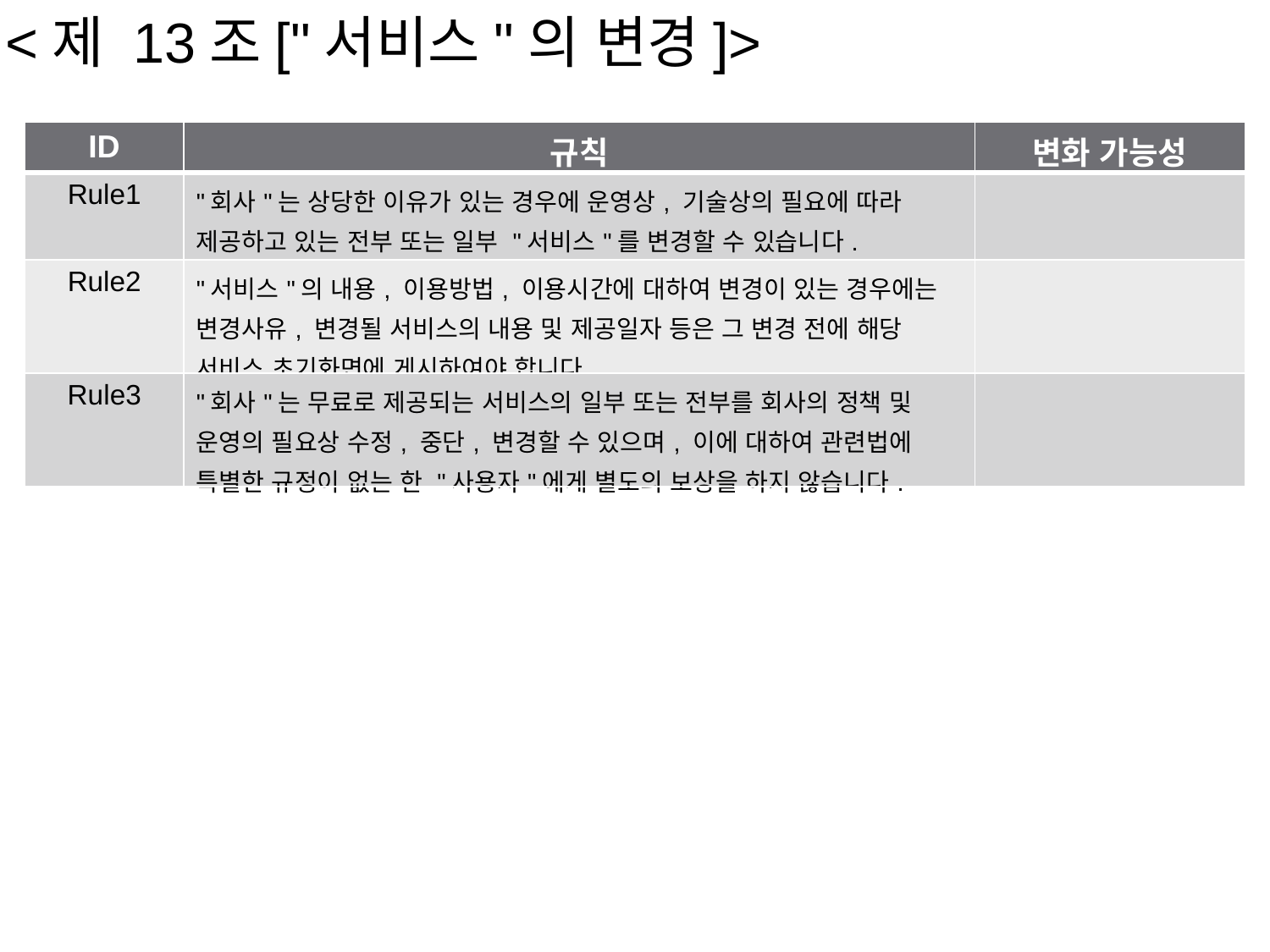

<제 13조["서비스"의 변경]>
| ID | 규칙 | 변화 가능성 |
| --- | --- | --- |
| Rule1 | "회사"는 상당한 이유가 있는 경우에 운영상, 기술상의 필요에 따라 제공하고 있는 전부 또는 일부 "서비스"를 변경할 수 있습니다. |  |
| Rule2 | "서비스"의 내용, 이용방법, 이용시간에 대하여 변경이 있는 경우에는 변경사유, 변경될 서비스의 내용 및 제공일자 등은 그 변경 전에 해당 서비스 초기화면에 게시하여야 합니다. |  |
| Rule3 | "회사"는 무료로 제공되는 서비스의 일부 또는 전부를 회사의 정책 및 운영의 필요상 수정, 중단, 변경할 수 있으며, 이에 대하여 관련법에 특별한 규정이 없는 한 "사용자"에게 별도의 보상을 하지 않습니다. |  |